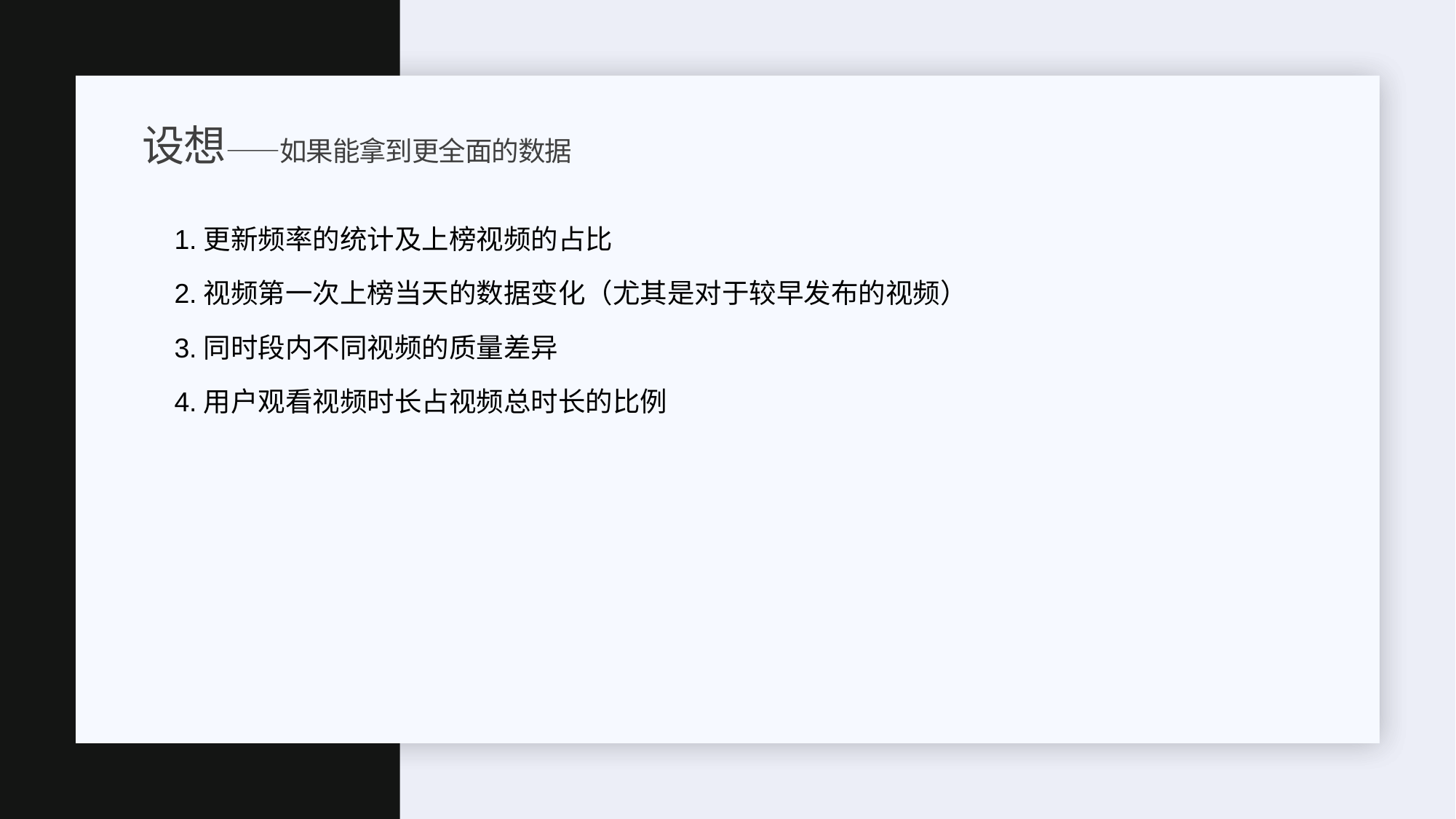

# 设想——如果能拿到更全面的数据
1.更新频率的统计及上榜视频的占比
2.视频第一次上榜当天的数据变化（尤其是对于较早发布的视频）
3.同时段内不同视频的质量差异
4.用户观看视频时长占视频总时长的比例